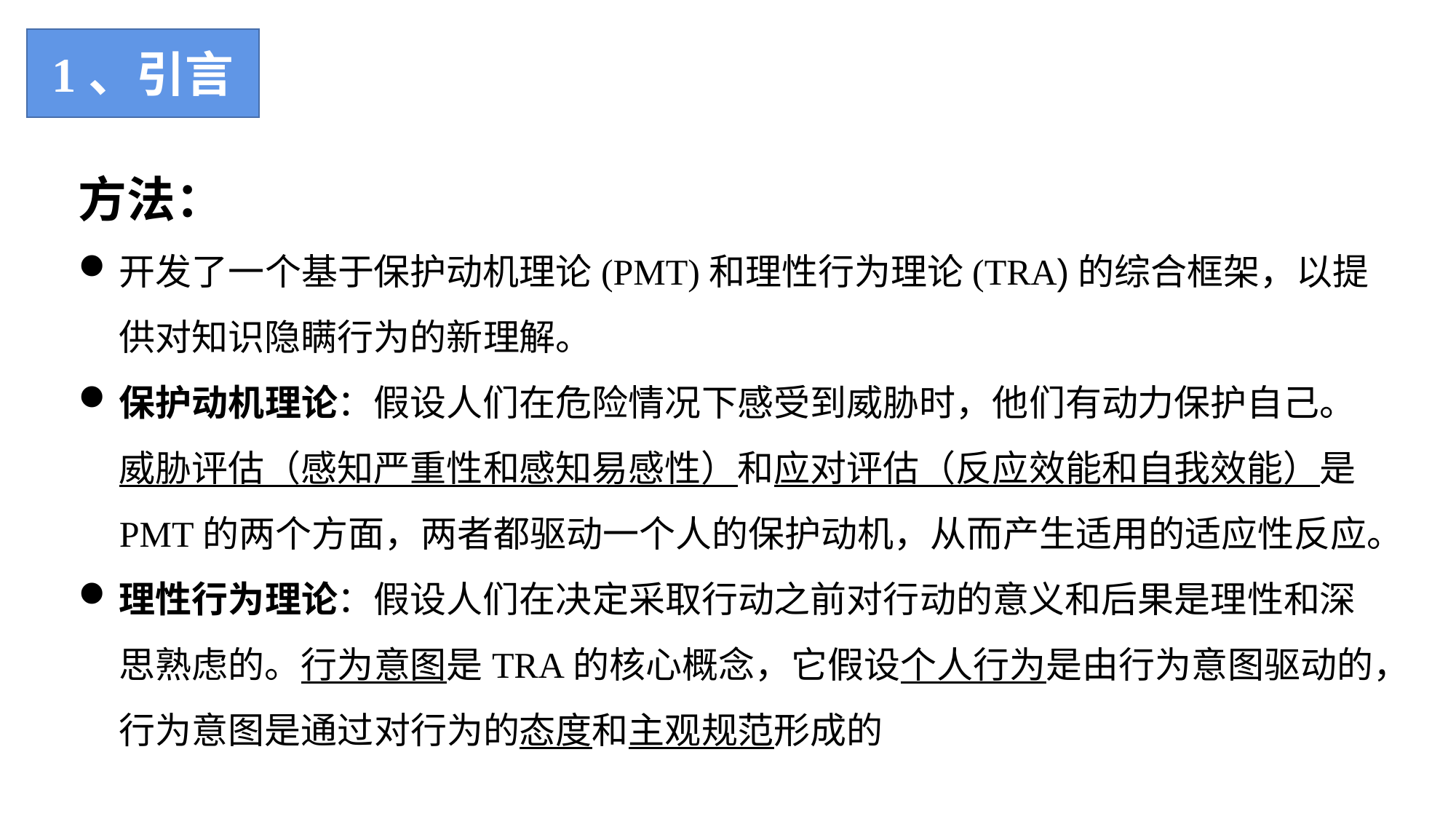

1、引言
方法：
开发了一个基于保护动机理论(PMT)和理性行为理论(TRA)的综合框架，以提供对知识隐瞒行为的新理解。
保护动机理论：假设人们在危险情况下感受到威胁时，他们有动力保护自己。威胁评估（感知严重性和感知易感性）和应对评估（反应效能和自我效能）是PMT的两个方面，两者都驱动一个人的保护动机，从而产生适用的适应性反应。
理性行为理论：假设人们在决定采取行动之前对行动的意义和后果是理性和深思熟虑的。行为意图是TRA的核心概念，它假设个人行为是由行为意图驱动的，行为意图是通过对行为的态度和主观规范形成的

29